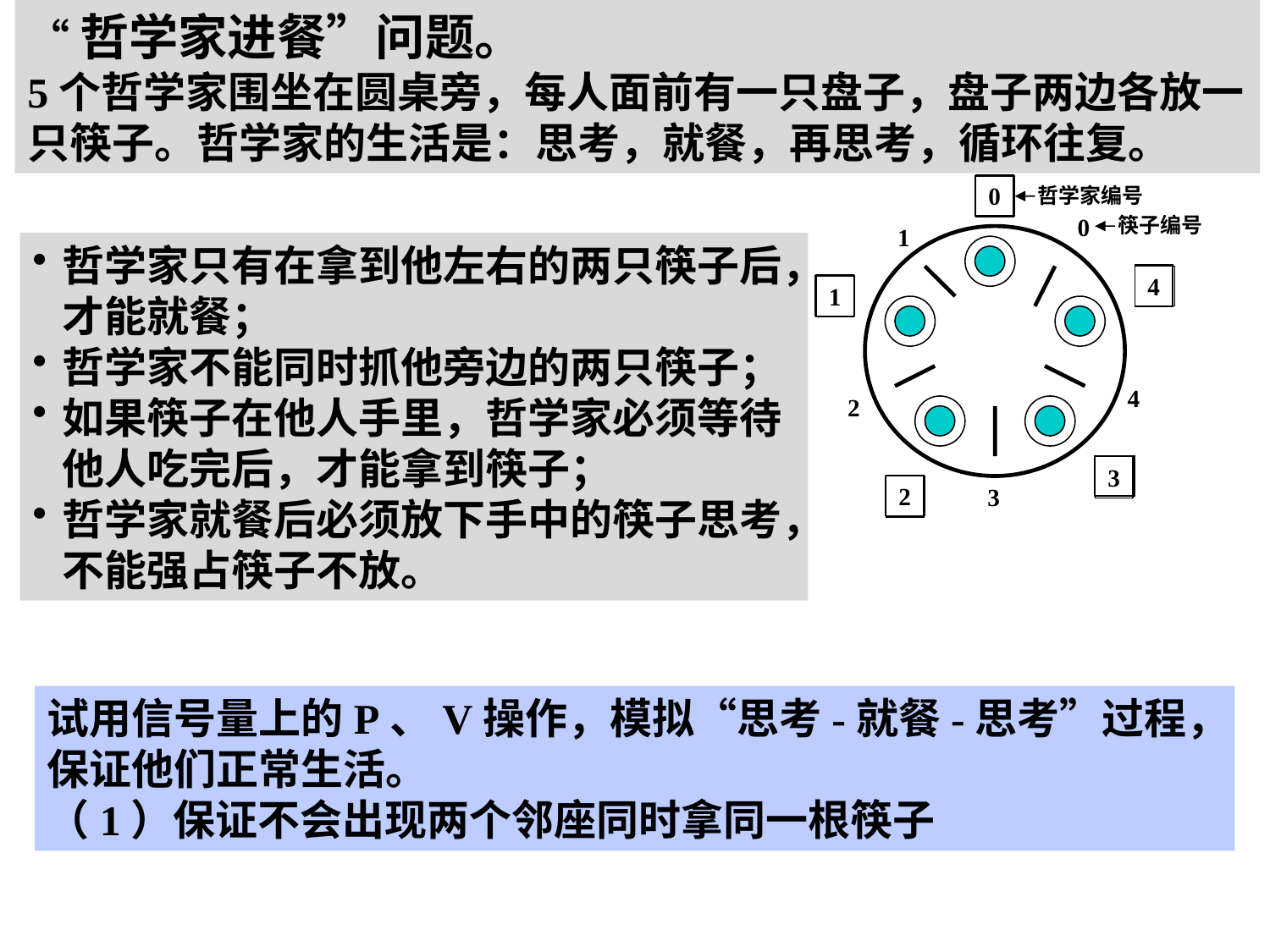

“哲学家进餐”问题。
5个哲学家围坐在圆桌旁，每人面前有一只盘子，盘子两边各放一只筷子。哲学家的生活是：思考，就餐，再思考，循环往复。
0

哲学家编号

0
筷子编号
1

4

1

4
2

3
2

3
哲学家只有在拿到他左右的两只筷子后，才能就餐；
哲学家不能同时抓他旁边的两只筷子；
如果筷子在他人手里，哲学家必须等待他人吃完后，才能拿到筷子；
哲学家就餐后必须放下手中的筷子思考，不能强占筷子不放。
试用信号量上的P、V操作，模拟“思考-就餐-思考”过程，保证他们正常生活。
（1）保证不会出现两个邻座同时拿同一根筷子
2021/9/29
第 29 页